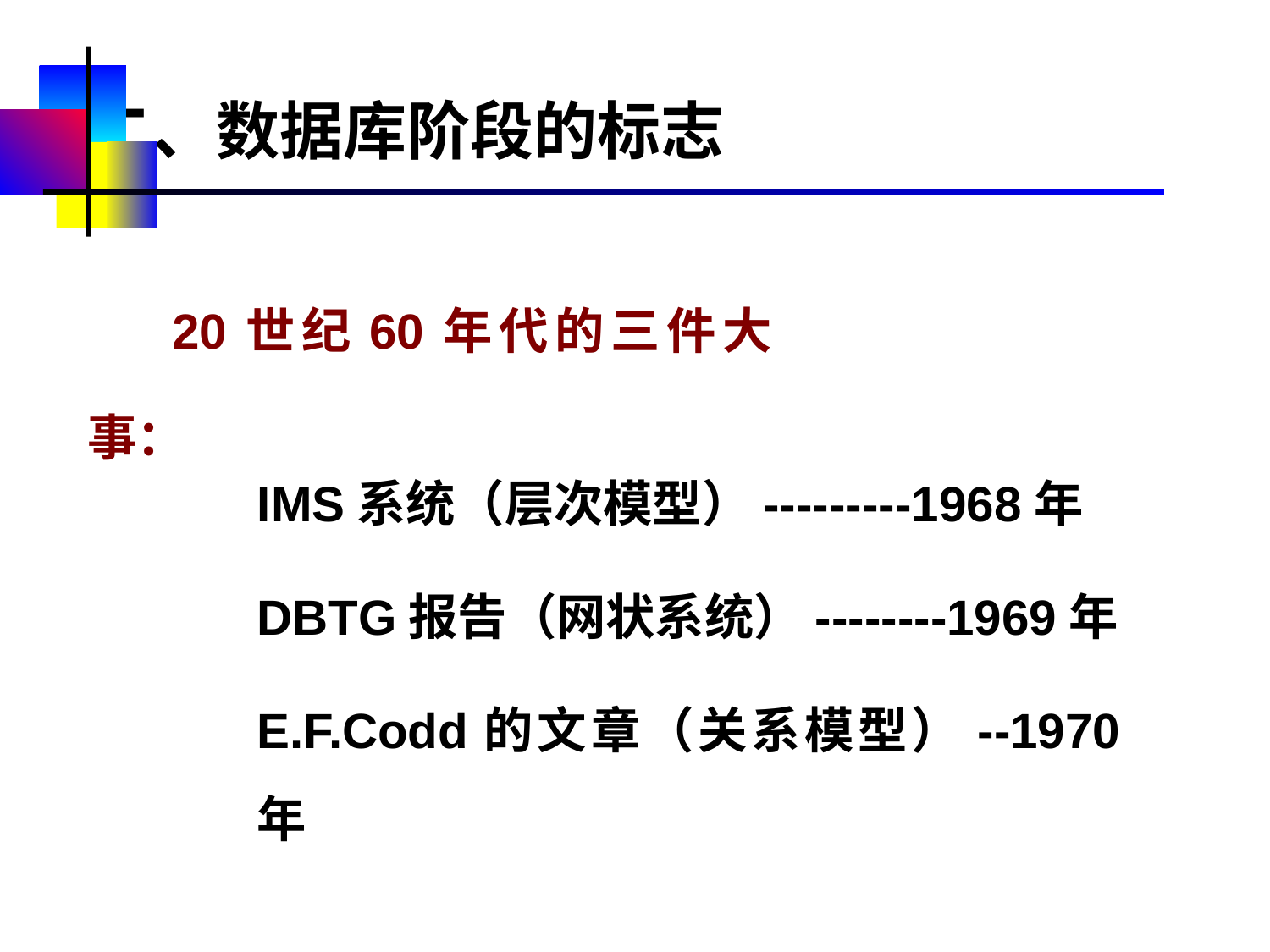

二、数据库阶段的标志
20世纪60年代的三件大事：
IMS系统（层次模型）---------1968年
DBTG报告（网状系统）--------1969年
E.F.Codd的文章（关系模型）--1970年